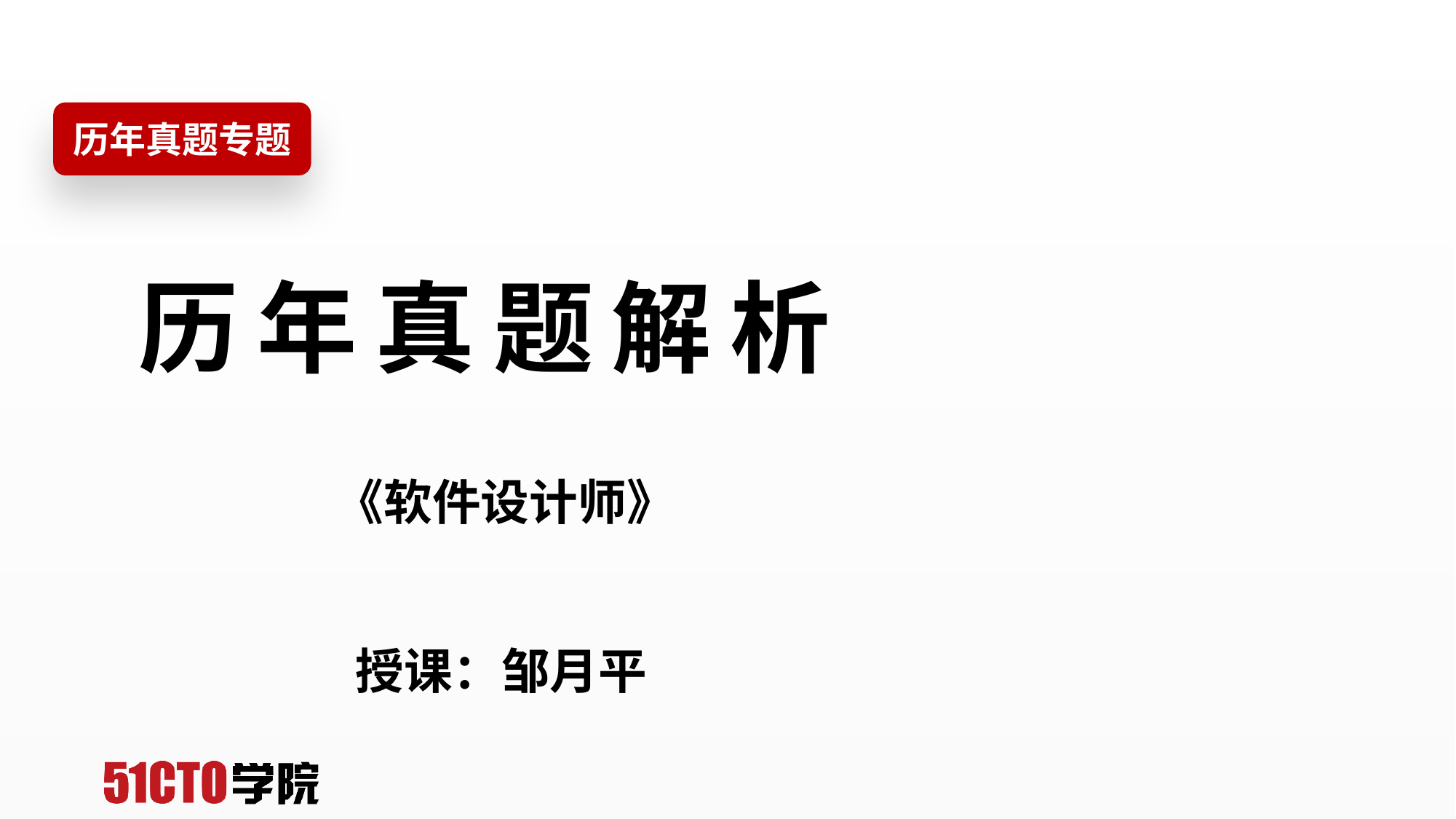

历年真题专题
历 年 真 题 解 析
《软件设计师》
授课：邹月平